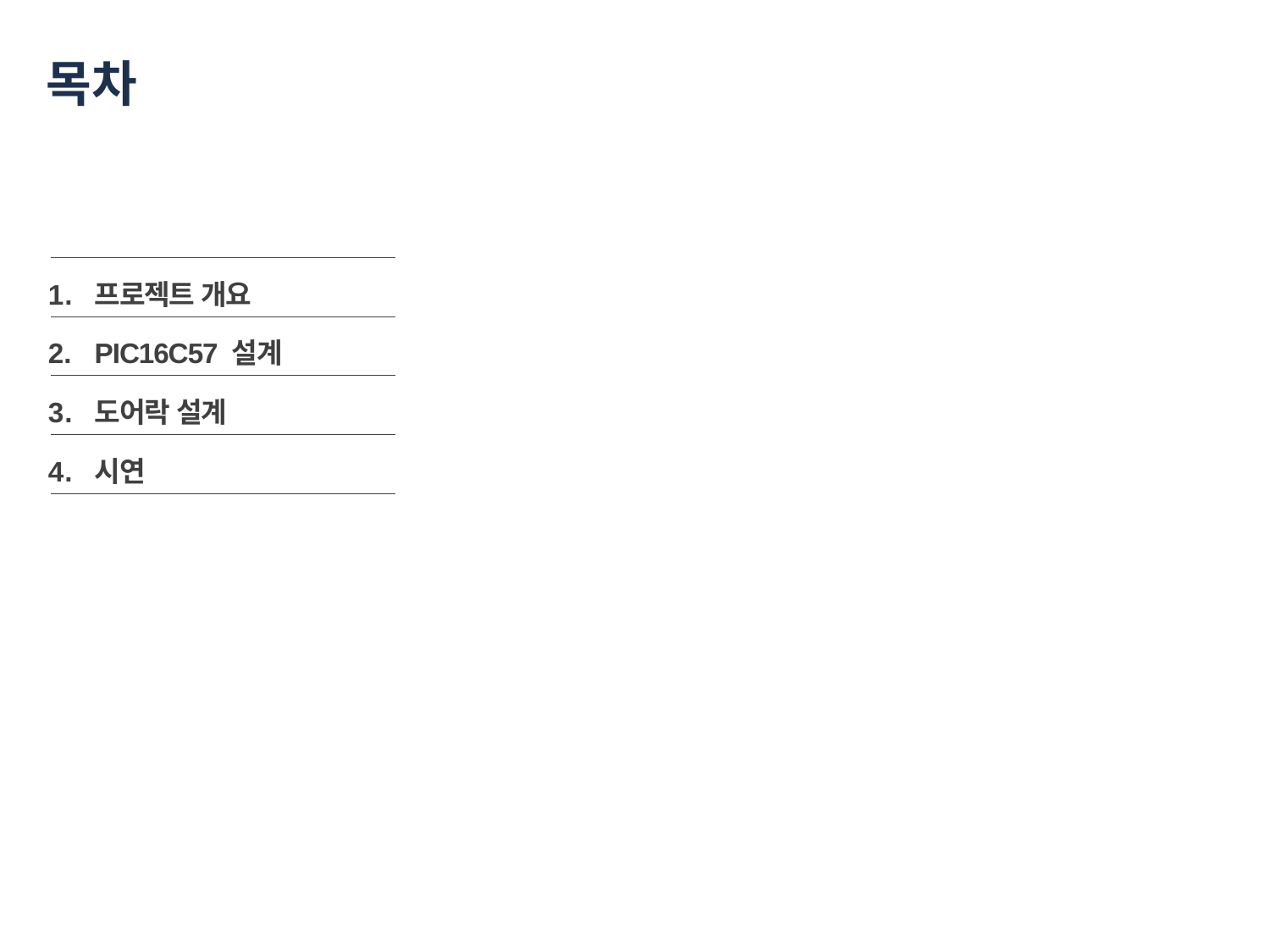

# 목차
프로젝트 개요
PIC16C57 설계
도어락 설계
시연